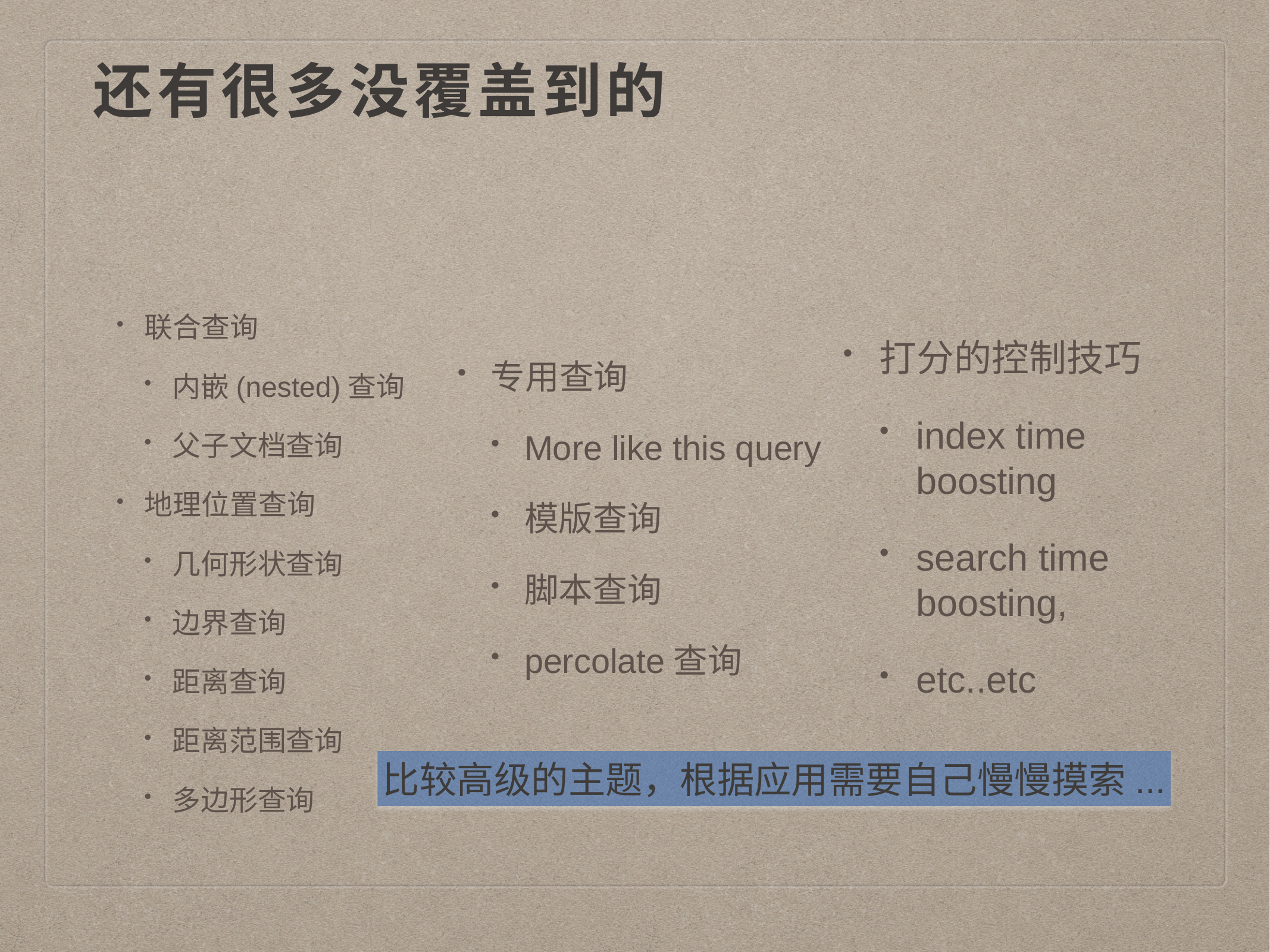

# 还有很多没覆盖到的
专用查询
More like this query
模版查询
脚本查询
percolate查询
打分的控制技巧
index time boosting
search time boosting,
etc..etc
联合查询
内嵌(nested)查询
父子文档查询
地理位置查询
几何形状查询
边界查询
距离查询
距离范围查询
多边形查询
比较高级的主题，根据应用需要自己慢慢摸索...
16